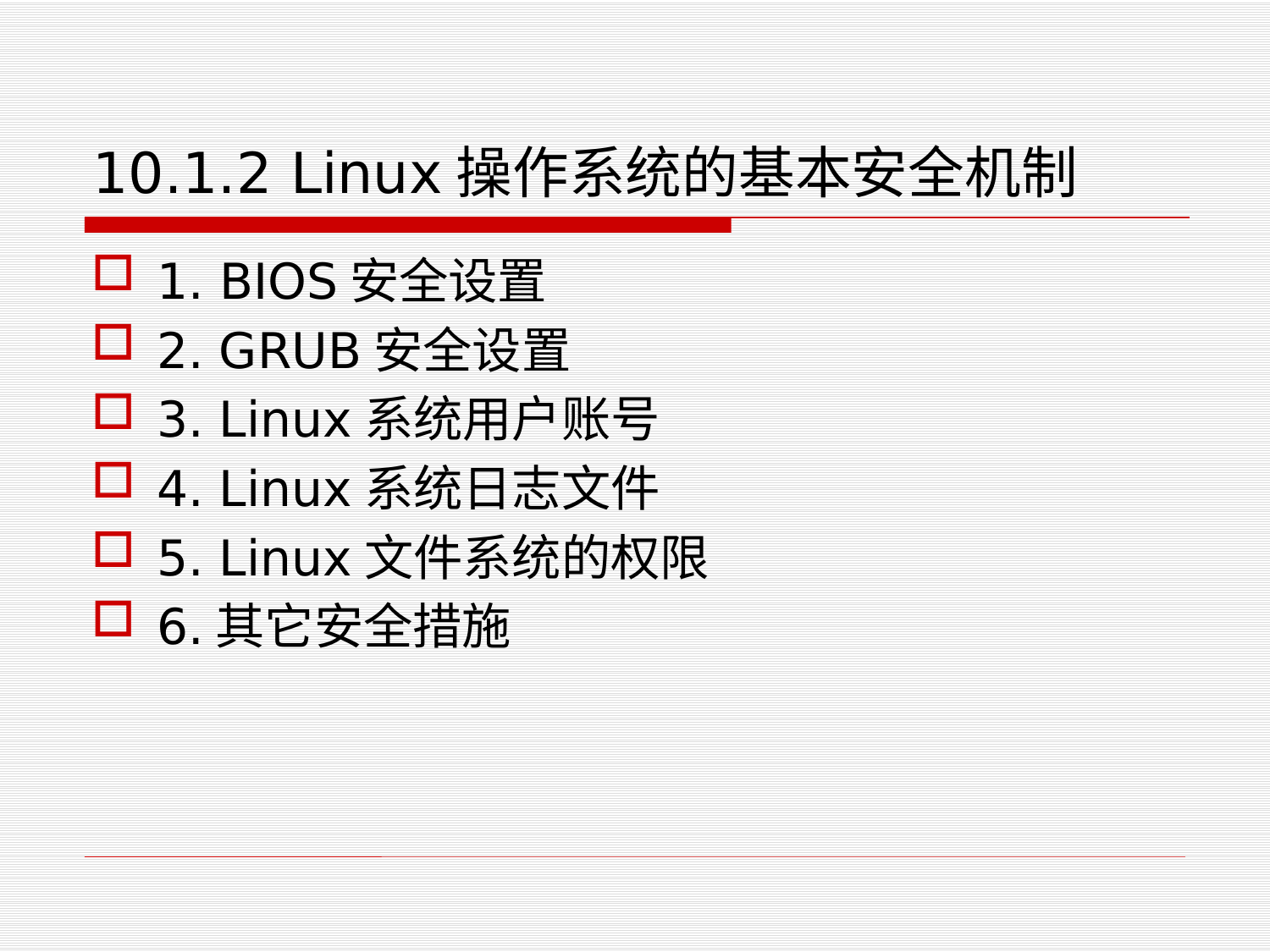

# 10.1.2 Linux操作系统的基本安全机制
1. BIOS安全设置
2. GRUB安全设置
3. Linux系统用户账号
4. Linux系统日志文件
5. Linux文件系统的权限
6.其它安全措施